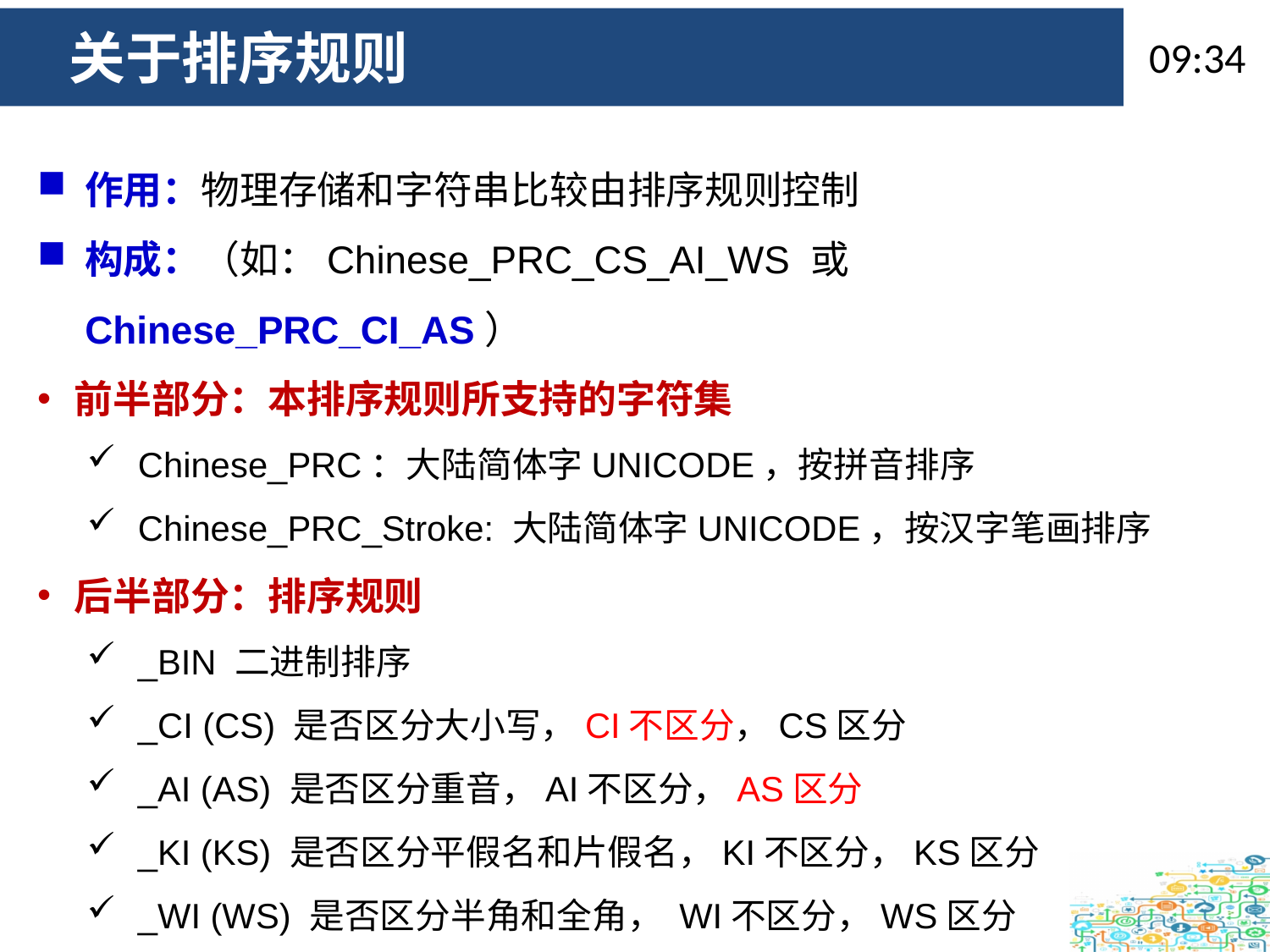

# 关于排序规则
09:34
作用：物理存储和字符串比较由排序规则控制
构成：（如：Chinese_PRC_CS_AI_WS 或 Chinese_PRC_CI_AS）
前半部分：本排序规则所支持的字符集
Chinese_PRC：大陆简体字UNICODE，按拼音排序
Chinese_PRC_Stroke: 大陆简体字UNICODE，按汉字笔画排序
后半部分：排序规则
_BIN 二进制排序
_CI (CS) 是否区分大小写，CI不区分，CS区分
_AI (AS) 是否区分重音，AI不区分，AS区分
_KI (KS) 是否区分平假名和片假名，KI不区分，KS区分
_WI (WS) 是否区分半角和全角， WI不区分，WS区分